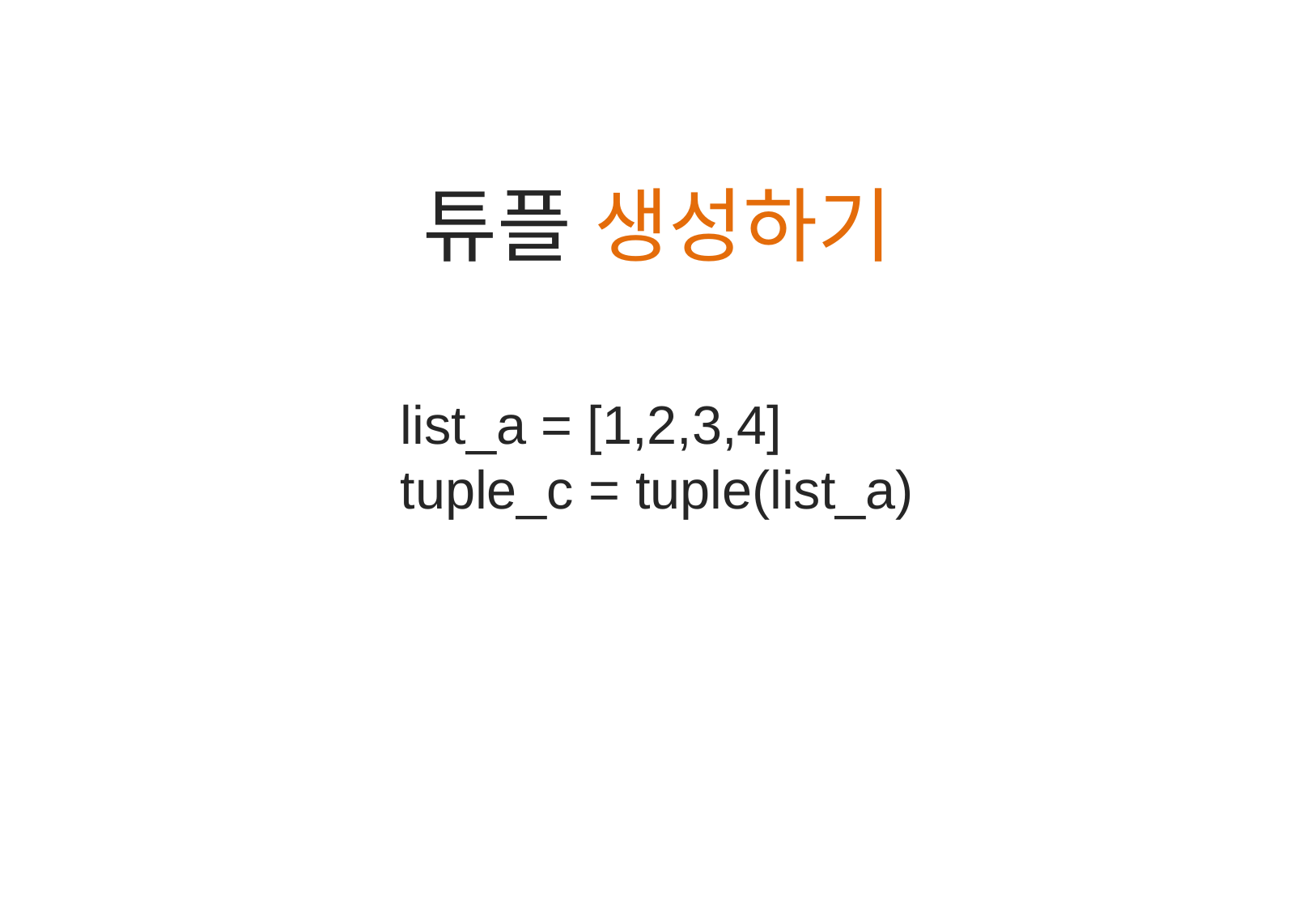

튜플 생성하기
list_a = [1,2,3,4]
tuple_c = tuple(list_a)